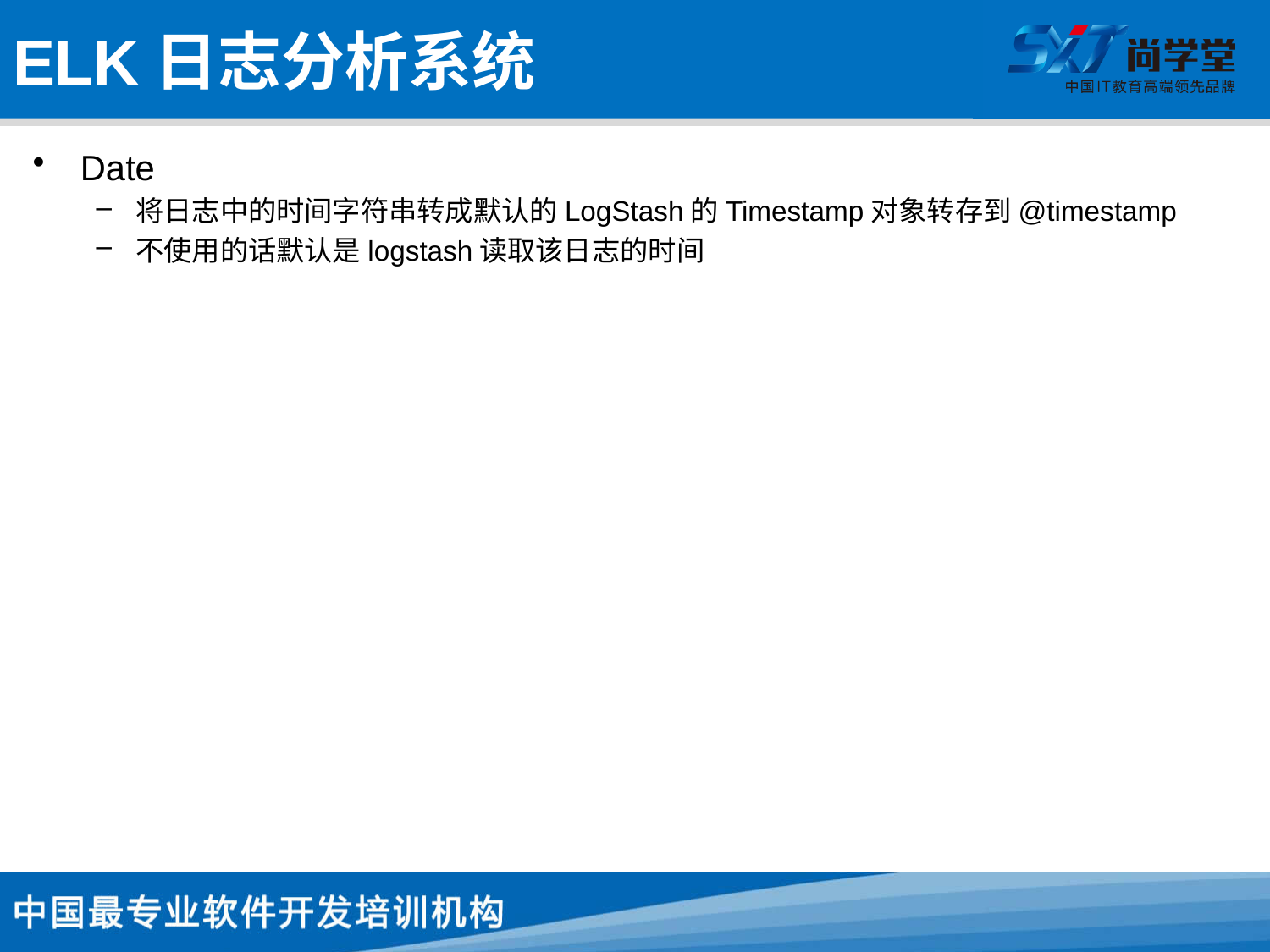

# ELK日志分析系统
Date
将日志中的时间字符串转成默认的LogStash的Timestamp对象转存到@timestamp
不使用的话默认是logstash读取该日志的时间